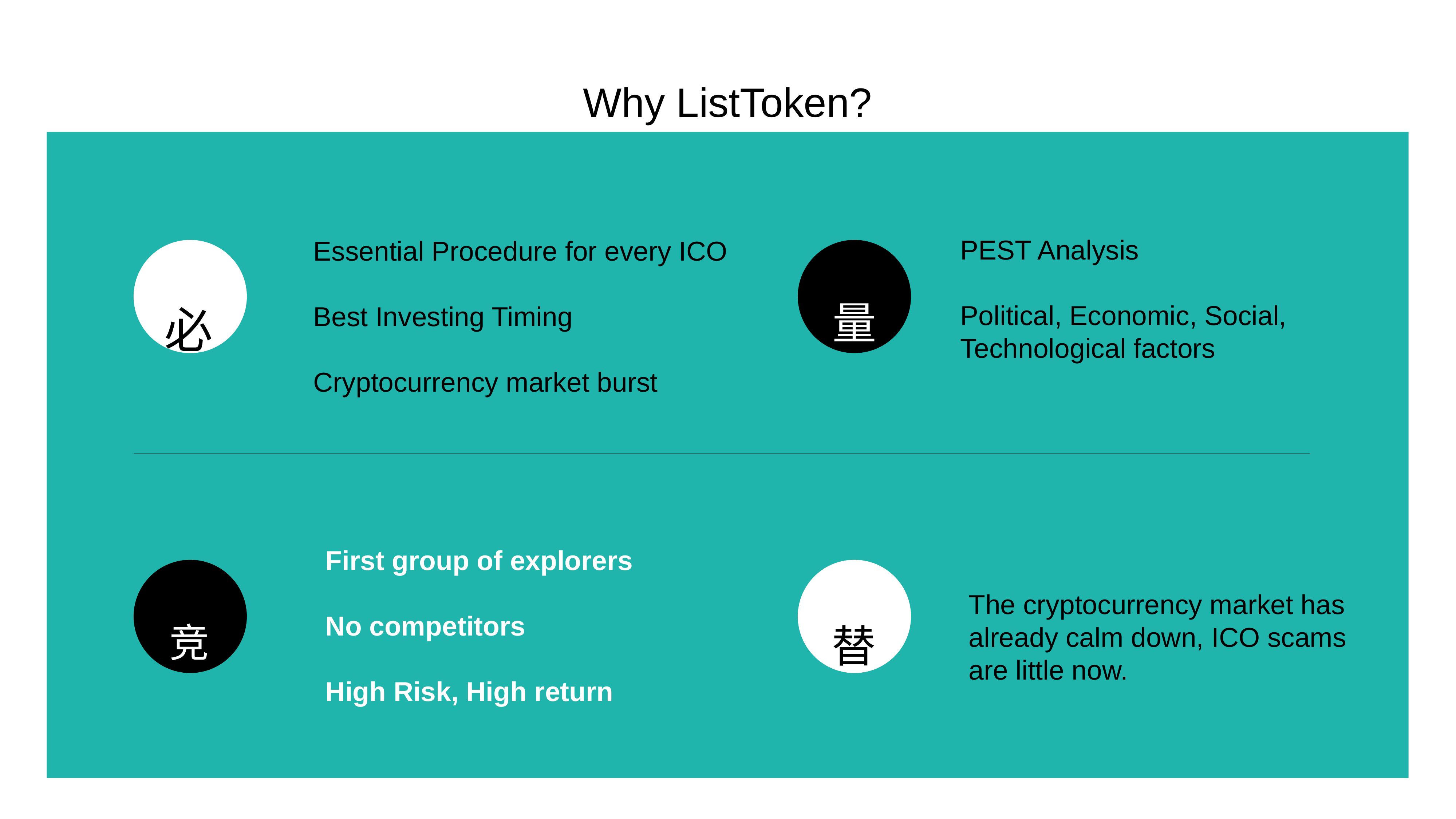

Why ListToken?

PEST Analysis

Political, Economic, Social, Technological factors
Essential Procedure for every ICO

Best Investing Timing

Cryptocurrency market burst

量
必
First group of explorers

No competitors

High Risk, High return

The cryptocurrency market has already calm down, ICO scams are little now.
竞
替